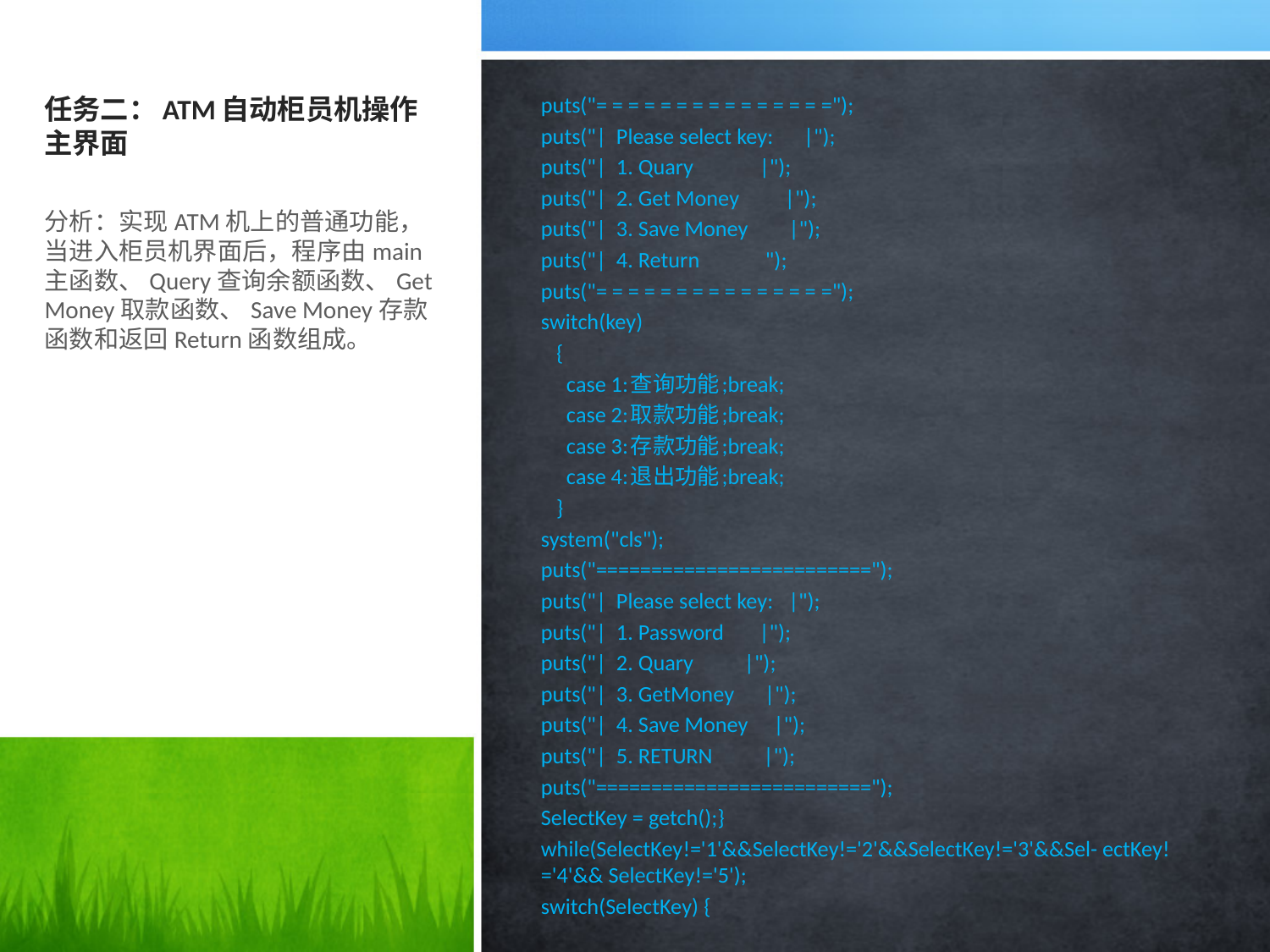

# 任务二：ATM自动柜员机操作主界面
puts("= = = = = = = = = = = = = = =");
puts("|  Please select key:      |");
puts("|  1. Quary             |");
puts("|  2. Get Money         |");
puts("|  3. Save Money        |");
puts("|  4. Return             ");
puts("= = = = = = = = = = = = = = =");
switch(key)
   {
     case 1:查询功能;break;
     case 2:取款功能;break;
     case 3:存款功能;break;
     case 4:退出功能;break;
   }
system("cls");
puts("=========================");
puts("|  Please select key:   |");
puts("|  1. Password       |");
puts("|  2. Quary          |");
puts("|  3. GetMoney      |");
puts("|  4. Save Money     |");
puts("|  5. RETURN          |");
puts("=========================");
SelectKey = getch();}
while(SelectKey!='1'&&SelectKey!='2'&&SelectKey!='3'&&Sel- ectKey!='4'&& SelectKey!='5');
switch(SelectKey) {

分析：实现ATM机上的普通功能，当进入柜员机界面后，程序由main主函数、Query查询余额函数、Get Money取款函数、Save Money存款函数和返回Return函数组成。